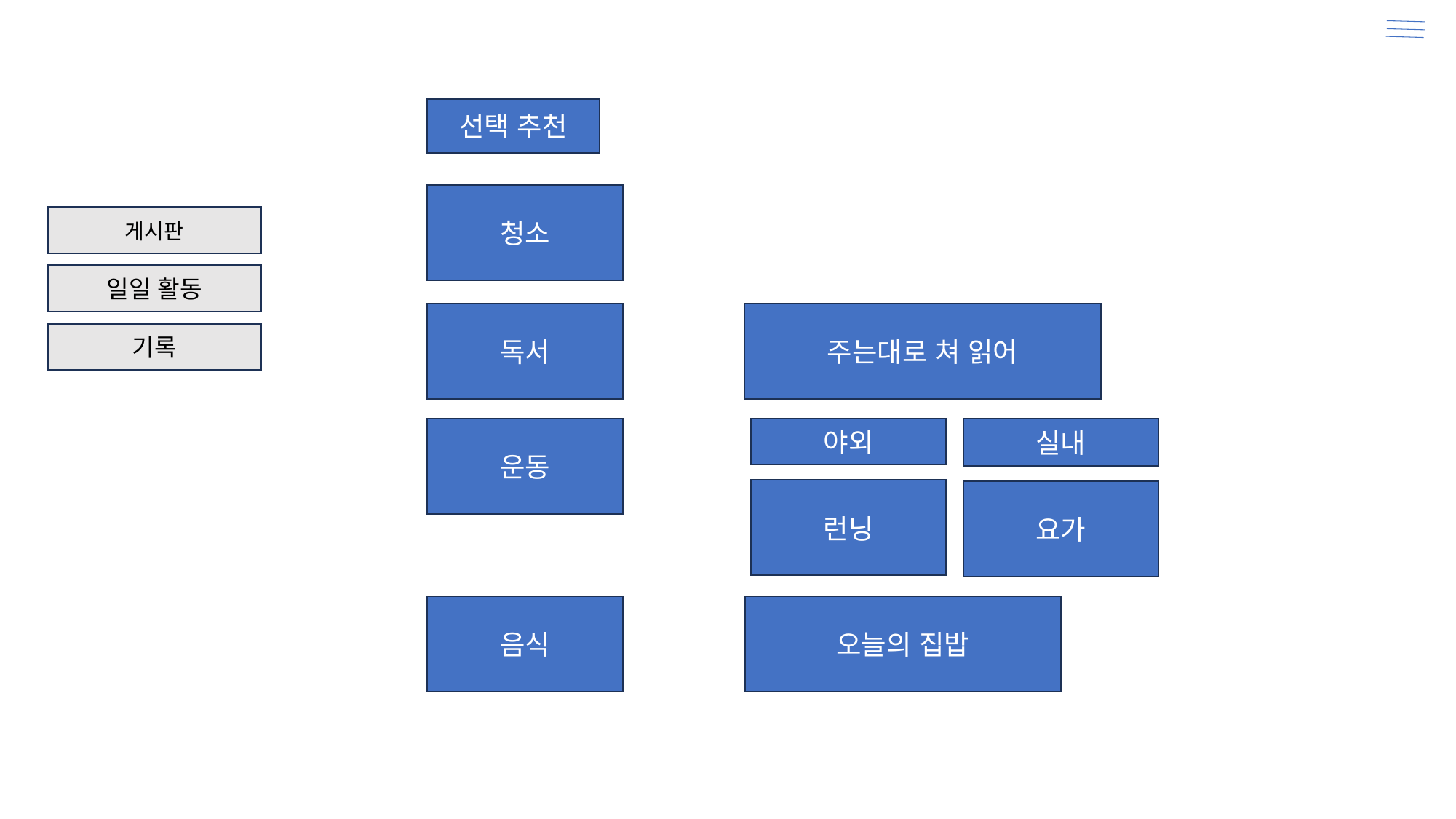

선택 추천
청소
게시판
일일 활동
독서
주는대로 쳐 읽어
기록
운동
실내
야외
런닝
요가
음식
오늘의 집밥